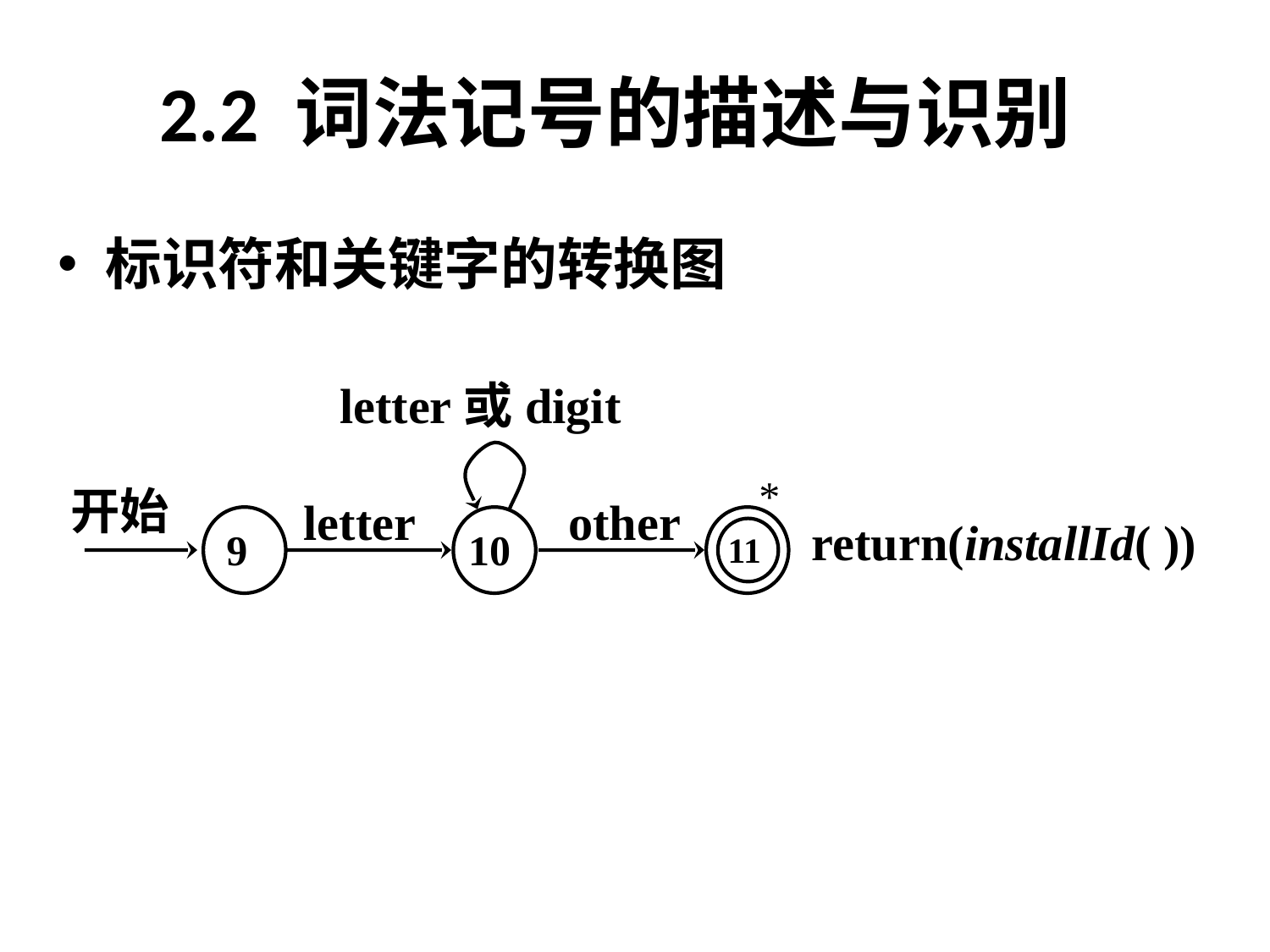

# 2.2 词法记号的描述与识别
标识符和关键字的转换图

letter或digit

*
开始
letter
other
9
10

11
return(installId( ))